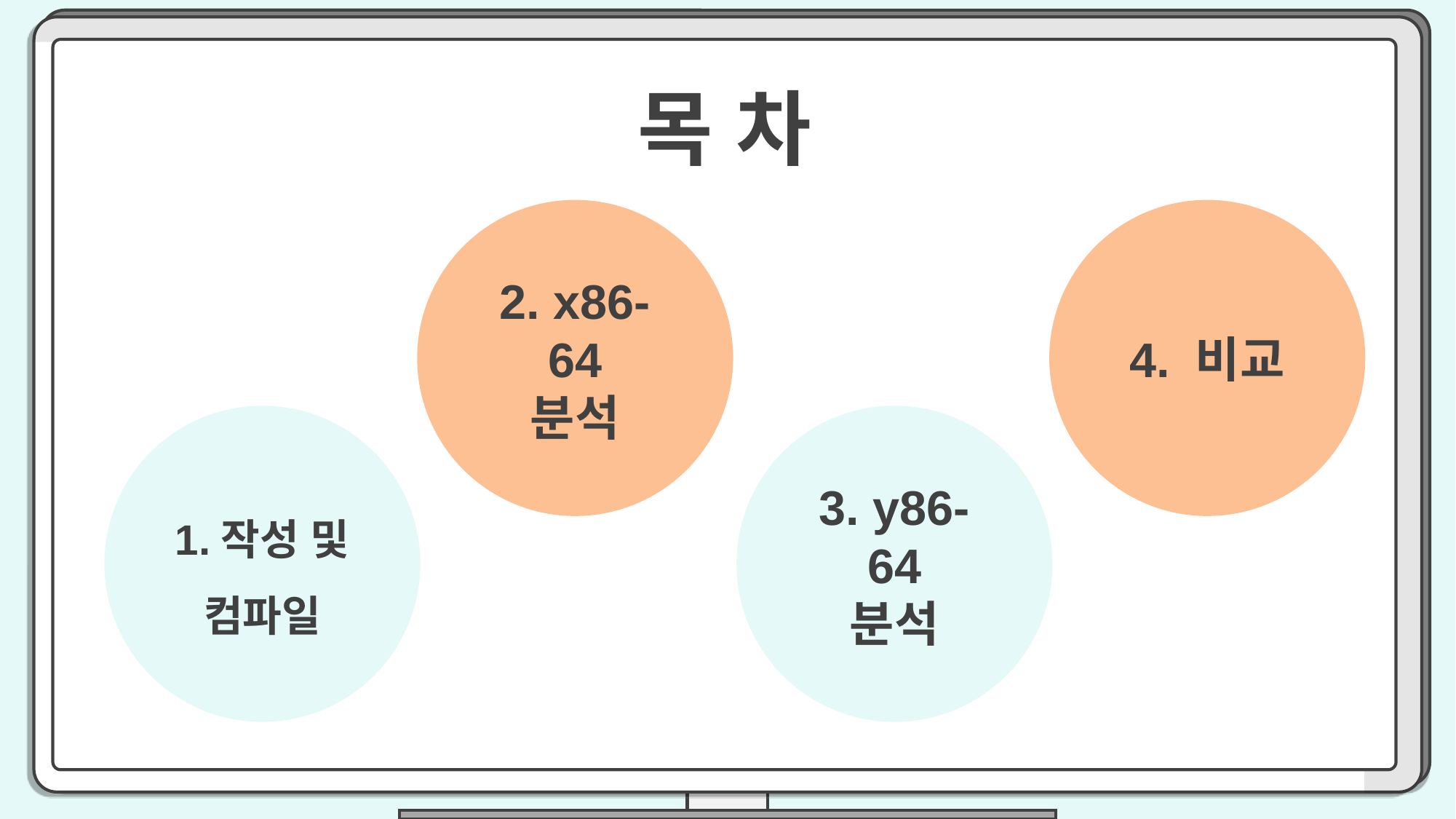

t

목 차
2. x86-64
분석
4. 비교
1.작성 및 컴파일
3. y86-64
분석